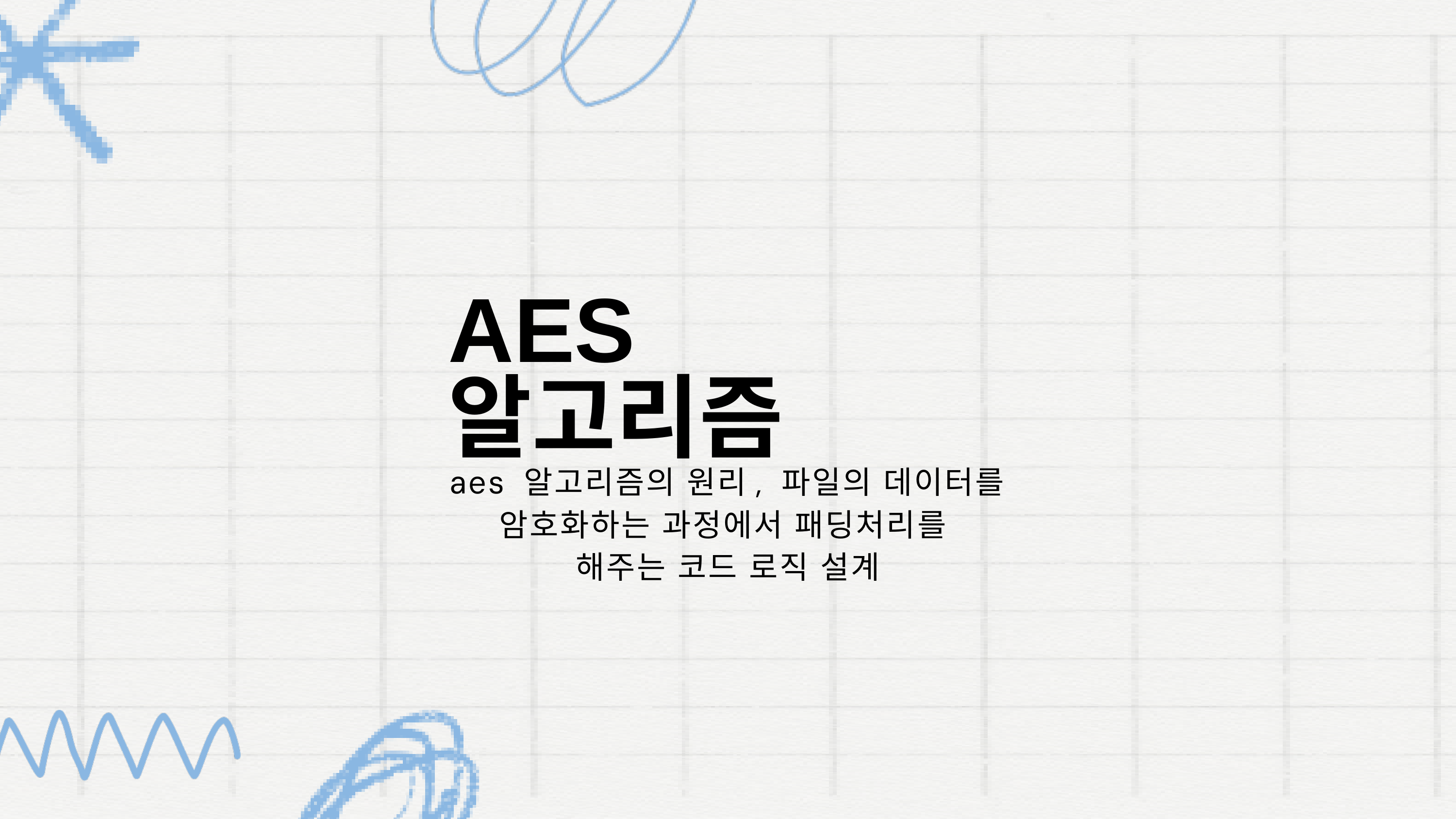

AES 알고리즘
aes 알고리즘의 원리, 파일의 데이터를 암호화하는 과정에서 패딩처리를
해주는 코드 로직 설계